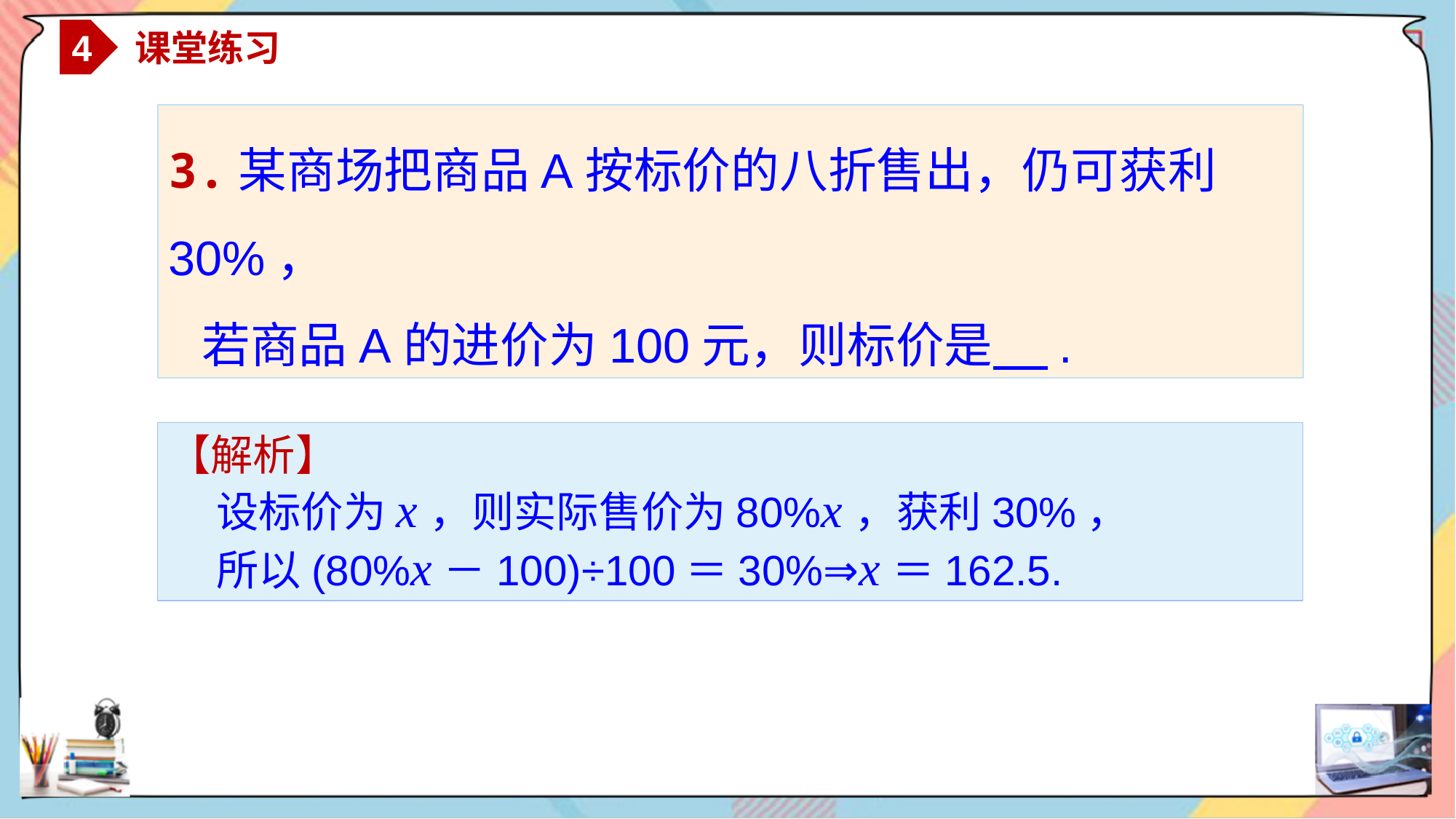

4
 课堂练习
3.某商场把商品A按标价的八折售出，仍可获利30%，
  若商品A的进价为100元，则标价是     .
【解析】
    设标价为x，则实际售价为80%x，获利30%，
    所以(80%x－100)÷100＝30%⇒x＝162.5.